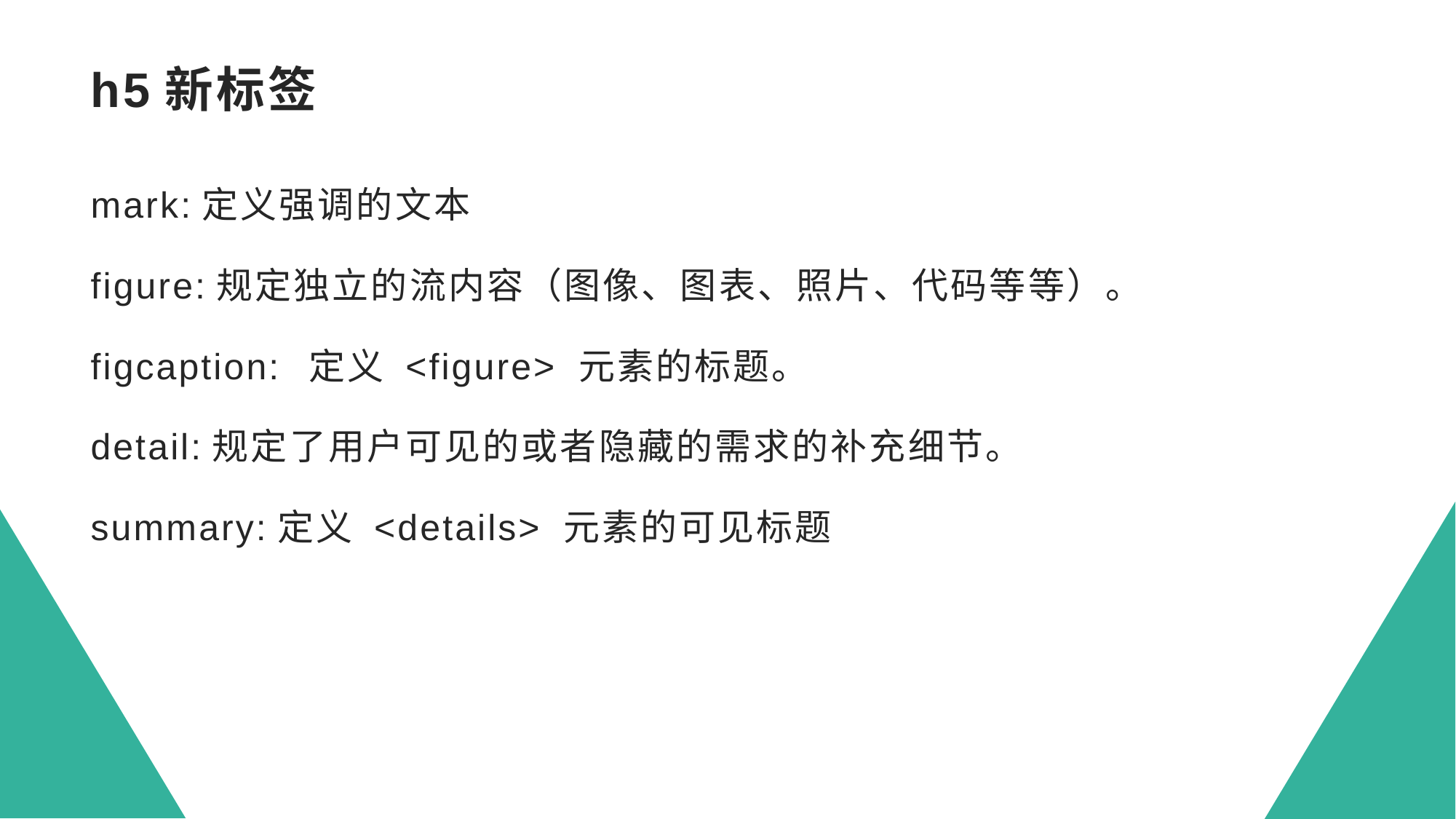

# h5新标签
mark:定义强调的文本
figure:规定独立的流内容（图像、图表、照片、代码等等）。
figcaption:	定义 <figure> 元素的标题。
detail:规定了用户可见的或者隐藏的需求的补充细节。
summary:定义 <details> 元素的可见标题